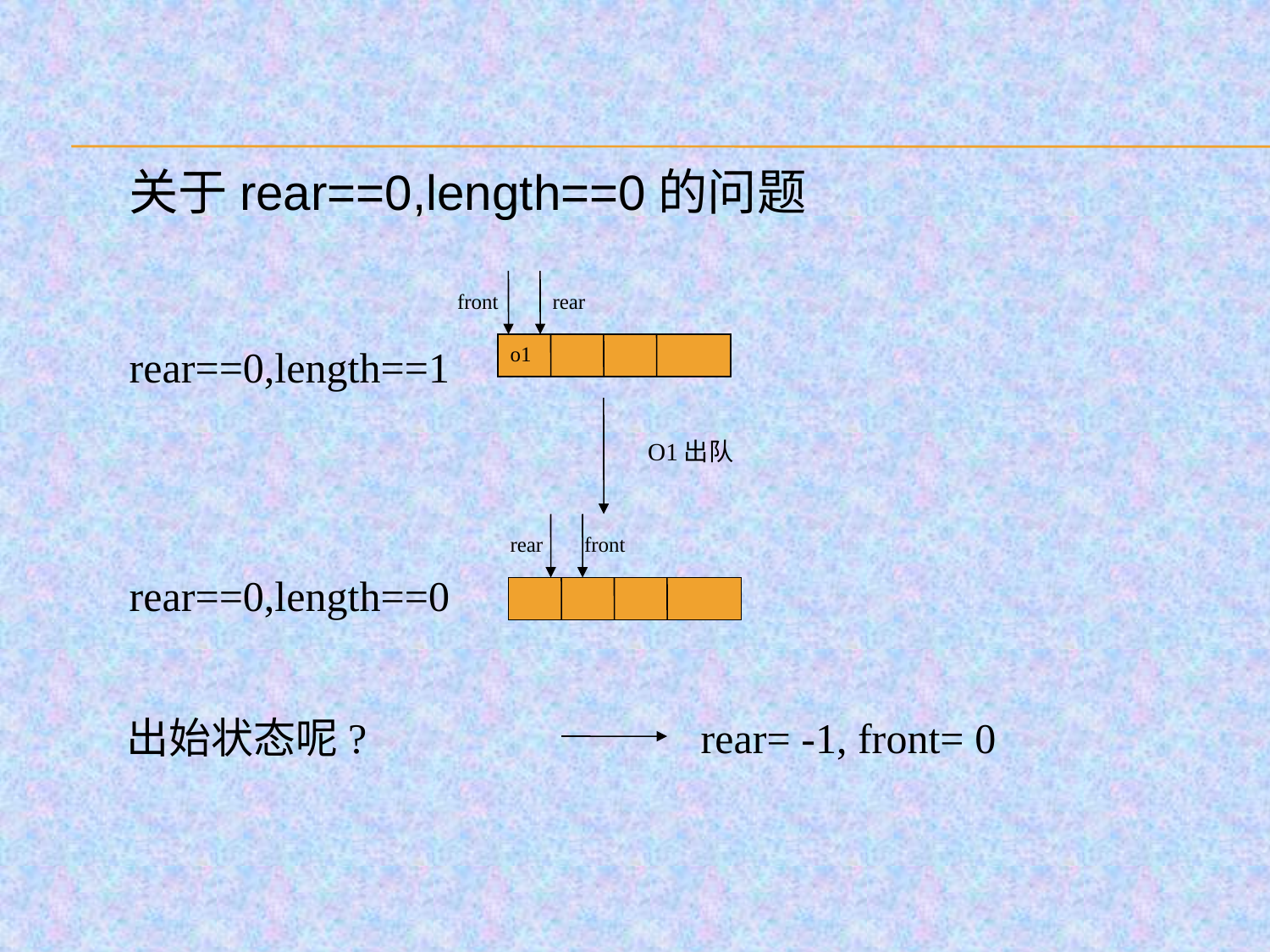

关于rear==0,length==0的问题

front
rear
rear==0,length==1

o1

O1出队

rear
front
rear==0,length==0

rear= -1, front= 0
出始状态呢?